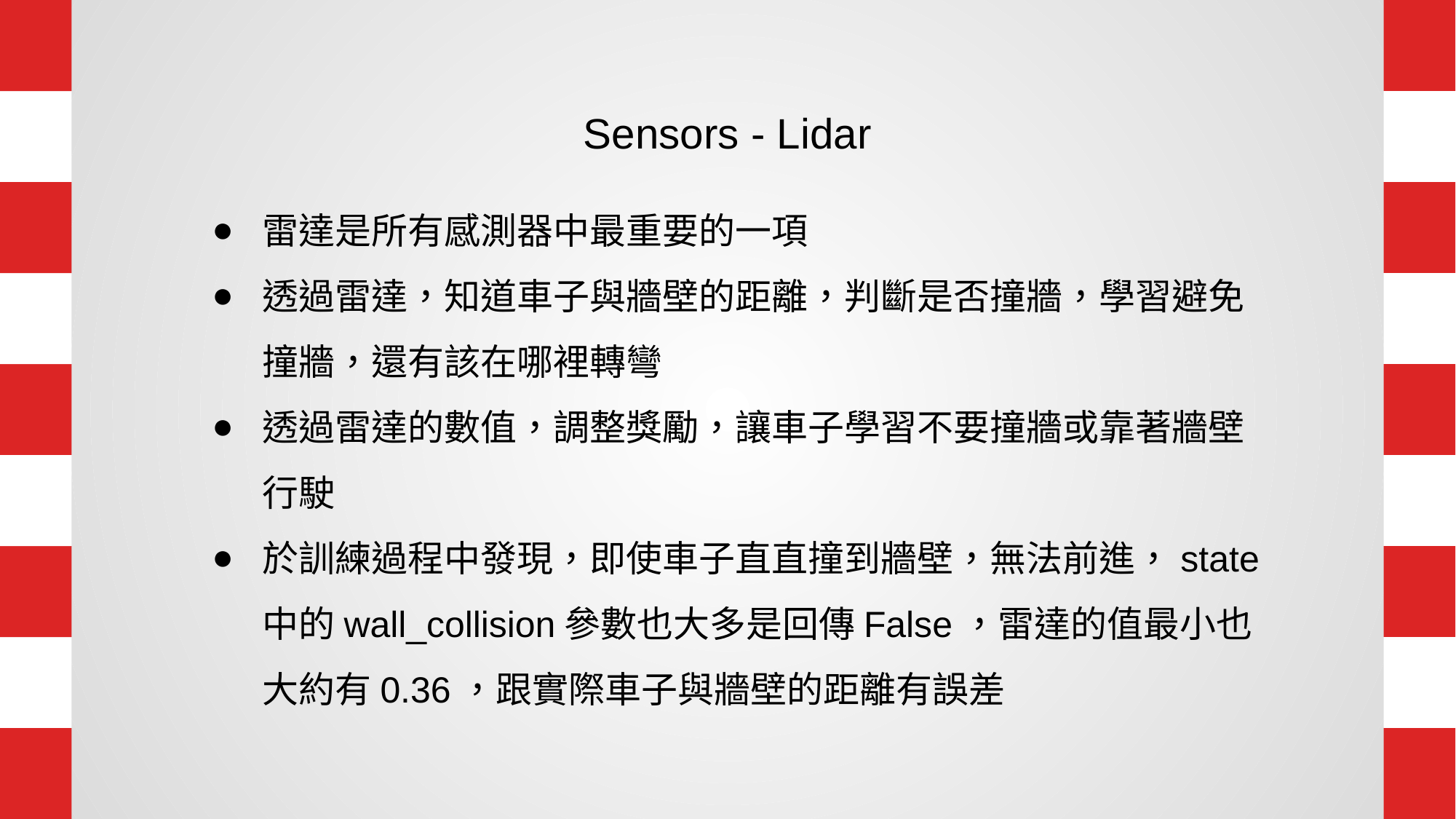

# Sensors - Lidar
雷達是所有感測器中最重要的一項
透過雷達，知道車子與牆壁的距離，判斷是否撞牆，學習避免撞牆，還有該在哪裡轉彎
透過雷達的數值，調整獎勵，讓車子學習不要撞牆或靠著牆壁行駛
於訓練過程中發現，即使車子直直撞到牆壁，無法前進，state中的wall_collision參數也大多是回傳False，雷達的值最小也大約有0.36，跟實際車子與牆壁的距離有誤差